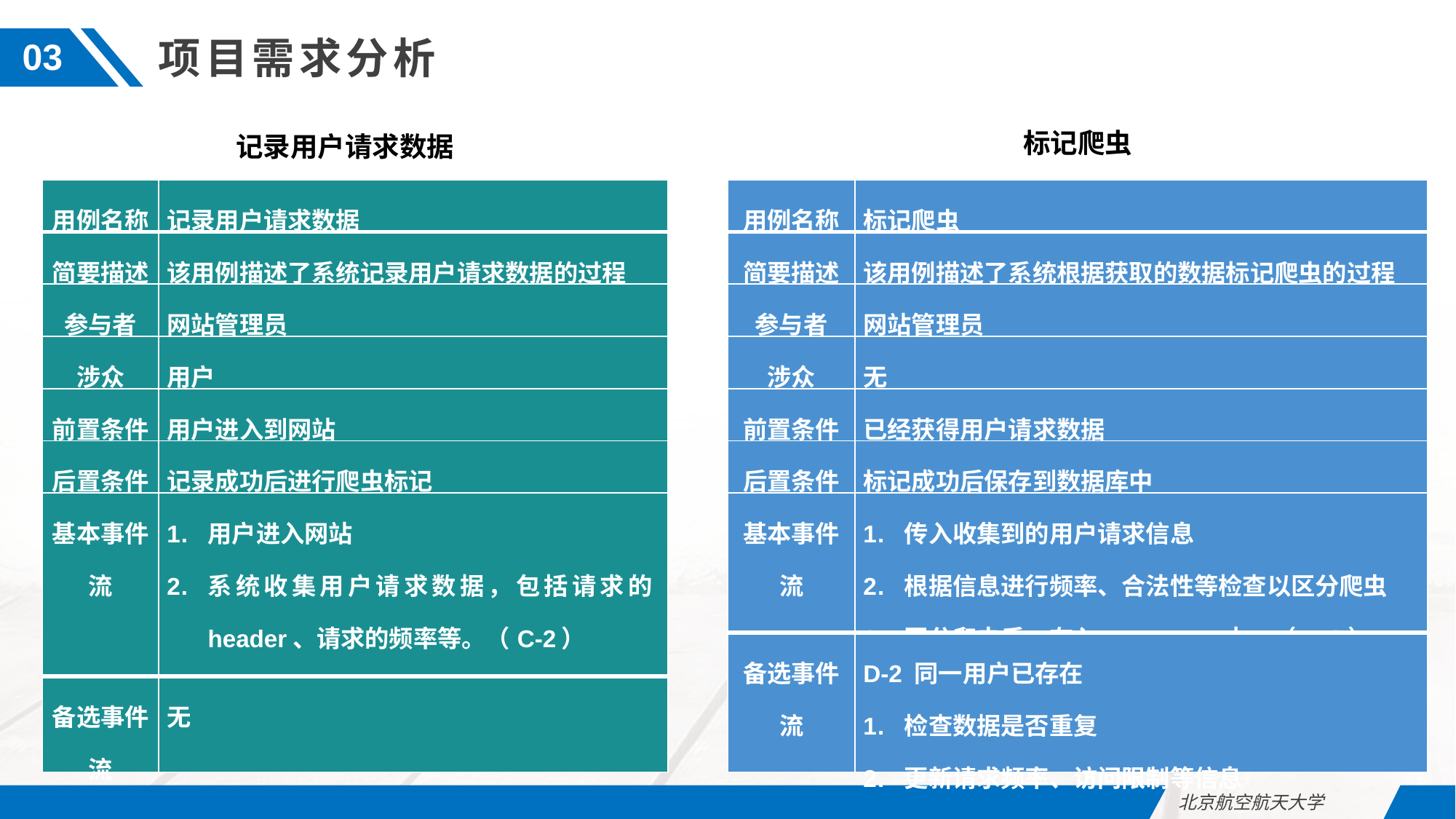

项目需求分析

03
标记爬虫
记录用户请求数据
| 用例名称 | 记录用户请求数据 |
| --- | --- |
| 简要描述 | 该用例描述了系统记录用户请求数据的过程 |
| 参与者 | 网站管理员 |
| 涉众 | 用户 |
| 前置条件 | 用户进入到网站 |
| 后置条件 | 记录成功后进行爬虫标记 |
| 基本事件流 | 用户进入网站 系统收集用户请求数据，包括请求的header、请求的频率等。（C-2） 计算请求的频率 |
| 备选事件流 | 无 |
| 用例名称 | 标记爬虫 |
| --- | --- |
| 简要描述 | 该用例描述了系统根据获取的数据标记爬虫的过程 |
| 参与者 | 网站管理员 |
| 涉众 | 无 |
| 前置条件 | 已经获得用户请求数据 |
| 后置条件 | 标记成功后保存到数据库中 |
| 基本事件流 | 传入收集到的用户请求信息 根据信息进行频率、合法性等检查以区分爬虫 区分爬虫后，存入MongoDB中。（D-2） |
| 备选事件流 | D-2 同一用户已存在 检查数据是否重复 更新请求频率、访问限制等信息 |

北京航空航天大学